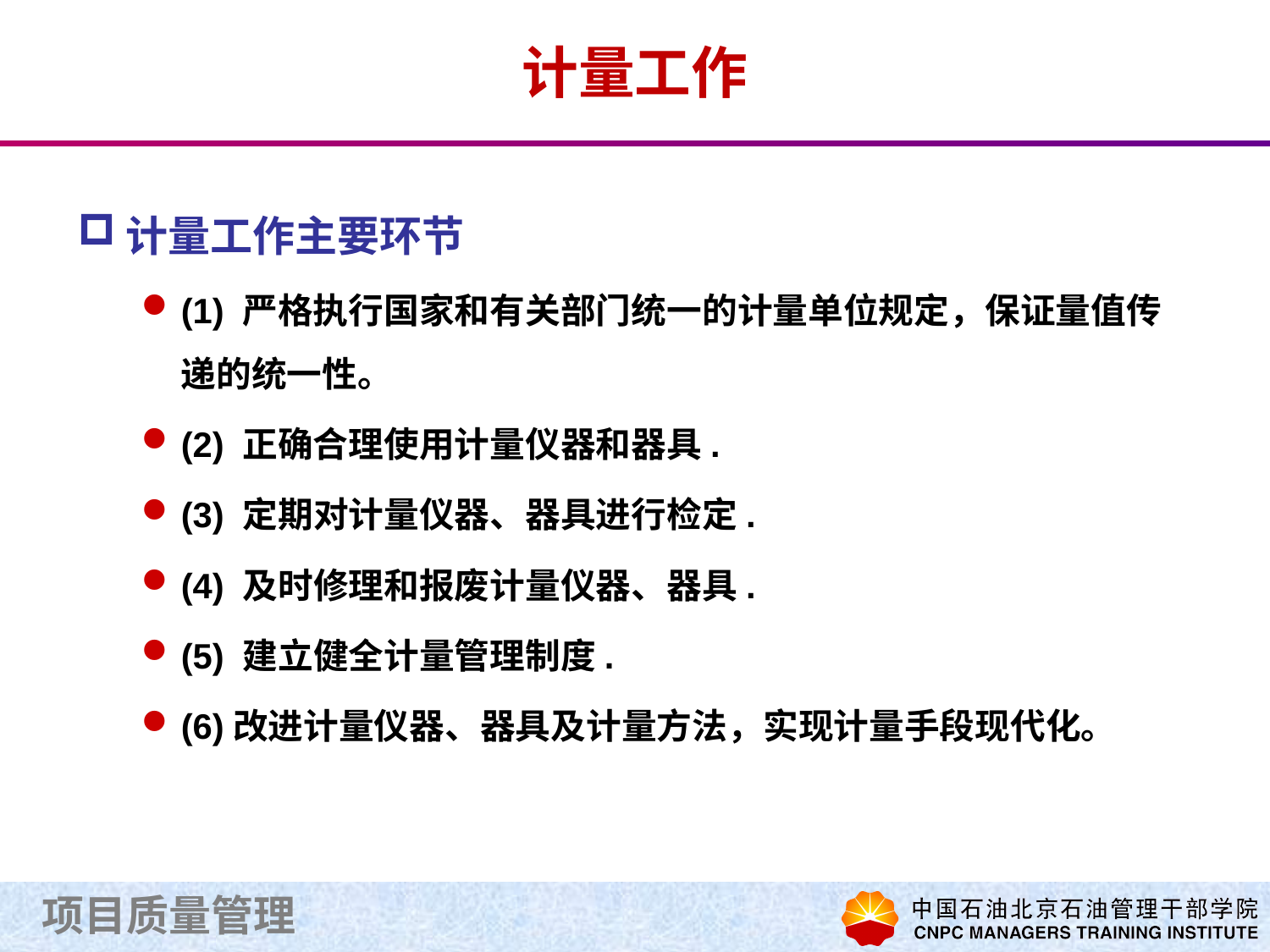

# 计量工作
计量工作主要环节
(1) 严格执行国家和有关部门统一的计量单位规定，保证量值传递的统一性。
(2) 正确合理使用计量仪器和器具.
(3) 定期对计量仪器、器具进行检定.
(4) 及时修理和报废计量仪器、器具.
(5) 建立健全计量管理制度.
(6)改进计量仪器、器具及计量方法，实现计量手段现代化。